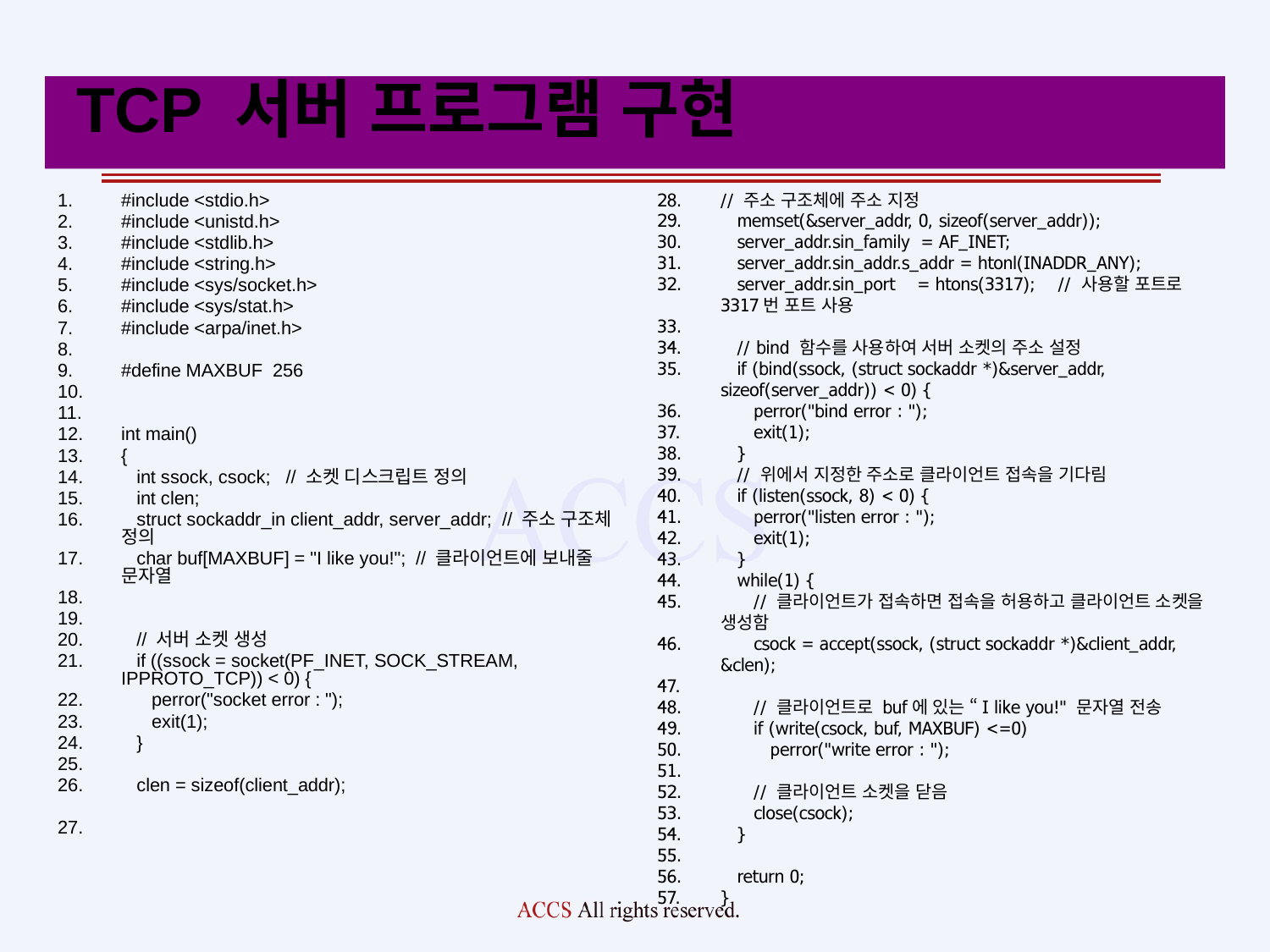

# TCP 서버 프로그램 구현

// 주소 구조체에 주소 지정
   memset(&server_addr, 0, sizeof(server_addr));
   server_addr.sin_family  = AF_INET;
   server_addr.sin_addr.s_addr = htonl(INADDR_ANY);
   server_addr.sin_port    = htons(3317);    // 사용할 포트로 3317번 포트 사용

   // bind 함수를 사용하여 서버 소켓의 주소 설정
   if (bind(ssock, (struct sockaddr *)&server_addr, sizeof(server_addr)) < 0) {
      perror("bind error : ");
      exit(1);
   }
   // 위에서 지정한 주소로 클라이언트 접속을 기다림
   if (listen(ssock, 8) < 0) {
      perror("listen error : ");
      exit(1);
   }
   while(1) {
      // 클라이언트가 접속하면 접속을 허용하고 클라이언트 소켓을 생성함
      csock = accept(ssock, (struct sockaddr *)&client_addr, &clen);

      // 클라이언트로 buf에 있는 “I like you!" 문자열 전송
      if (write(csock, buf, MAXBUF) <=0)
         perror("write error : ");

      // 클라이언트 소켓을 닫음
      close(csock);
   }

   return 0;
}

#include <stdio.h>
#include <unistd.h>
#include <stdlib.h>
#include <string.h>
#include <sys/socket.h>
#include <sys/stat.h>
#include <arpa/inet.h>

#define MAXBUF  256

int main()
{
   int ssock, csock;   // 소켓 디스크립트 정의
   int clen;
   struct sockaddr_in client_addr, server_addr;  // 주소 구조체 정의
   char buf[MAXBUF] = "I like you!";  // 클라이언트에 보내줄 문자열

   // 서버 소켓 생성
   if ((ssock = socket(PF_INET, SOCK_STREAM, IPPROTO_TCP)) < 0) {
      perror("socket error : ");
      exit(1);
   }

   clen = sizeof(client_addr);